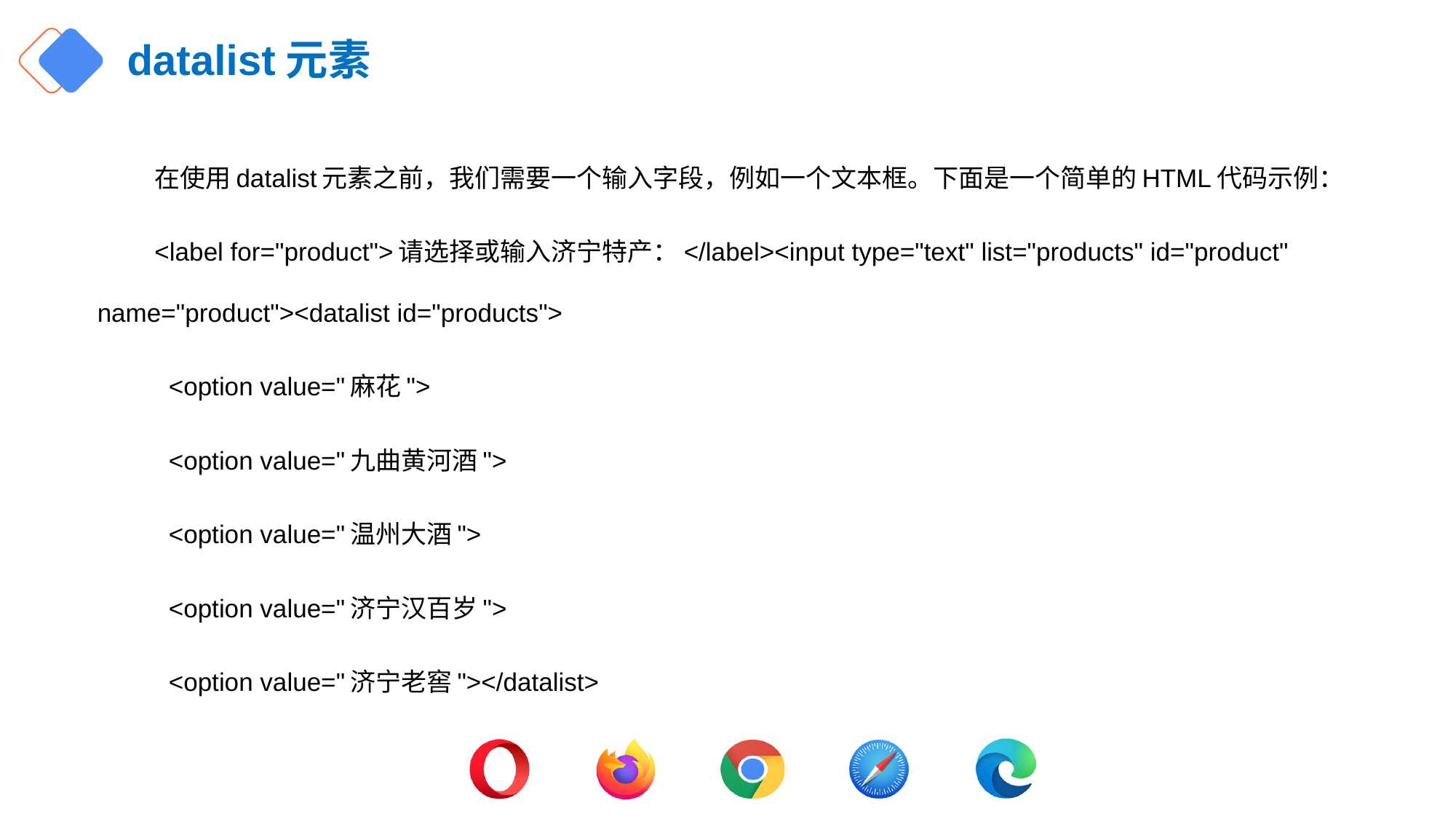

# datalist元素

在使用datalist元素之前，我们需要一个输入字段，例如一个文本框。下面是一个简单的HTML代码示例：
<label for="product">请选择或输入济宁特产：</label><input type="text" list="products" id="product" name="product"><datalist id="products">
  <option value="麻花">
  <option value="九曲黄河酒">
  <option value="温州大酒">
  <option value="济宁汉百岁">
  <option value="济宁老窖"></datalist>